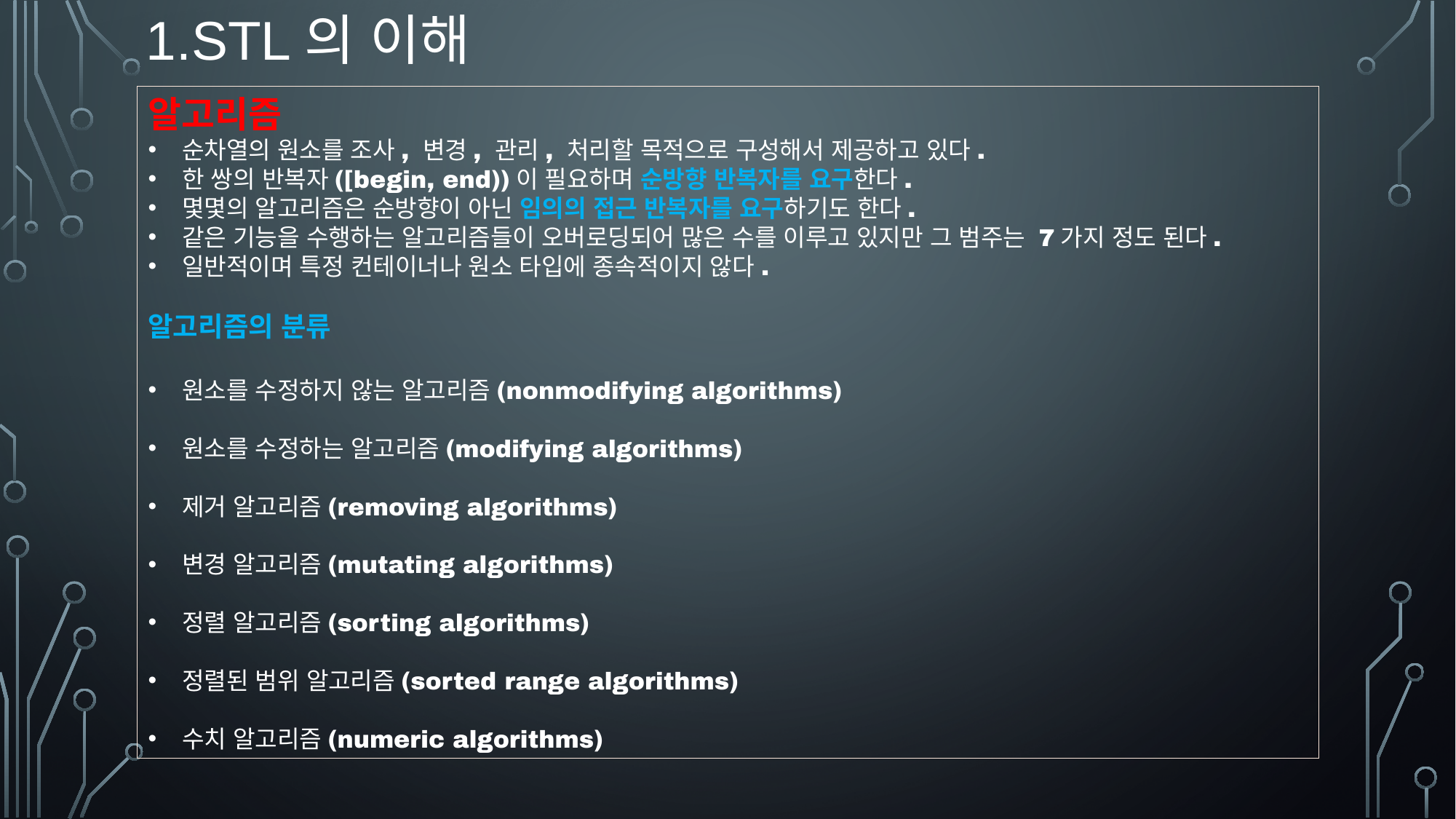

# 1.Stl의 이해
알고리즘
순차열의 원소를 조사, 변경, 관리, 처리할 목적으로 구성해서 제공하고 있다.
한 쌍의 반복자([begin, end))이 필요하며 순방향 반복자를 요구한다.
몇몇의 알고리즘은 순방향이 아닌 임의의 접근 반복자를 요구하기도 한다.
같은 기능을 수행하는 알고리즘들이 오버로딩되어 많은 수를 이루고 있지만 그 범주는 7가지 정도 된다.
일반적이며 특정 컨테이너나 원소 타입에 종속적이지 않다.

알고리즘의 분류

원소를 수정하지 않는 알고리즘(nonmodifying algorithms)

원소를 수정하는 알고리즘(modifying algorithms)

제거 알고리즘(removing algorithms)

변경 알고리즘(mutating algorithms)

정렬 알고리즘(sorting algorithms)

정렬된 범위 알고리즘(sorted range algorithms)

수치 알고리즘(numeric algorithms)